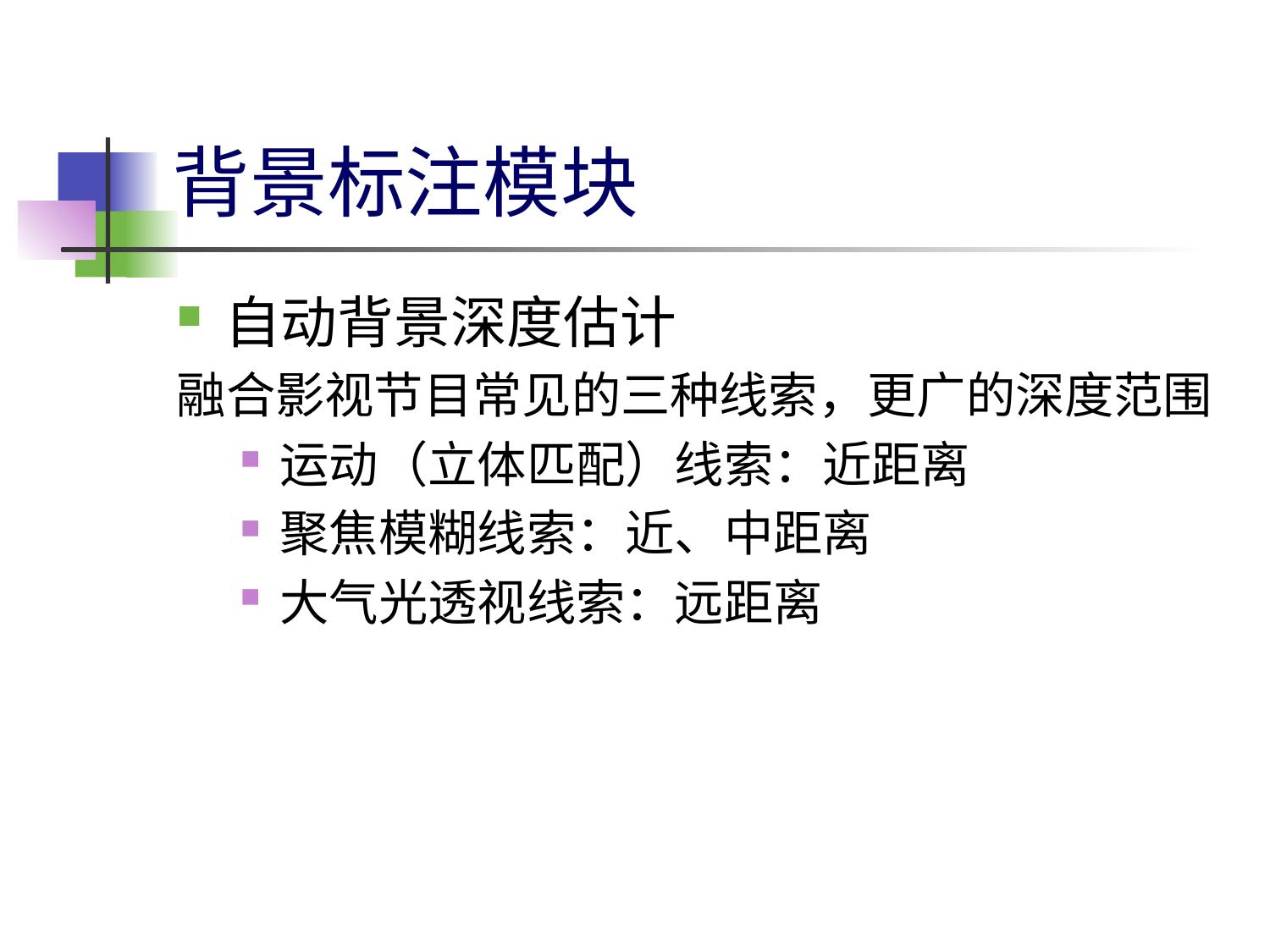

# 背景标注模块
自动背景深度估计
融合影视节目常见的三种线索，更广的深度范围
运动（立体匹配）线索：近距离
聚焦模糊线索：近、中距离
大气光透视线索：远距离